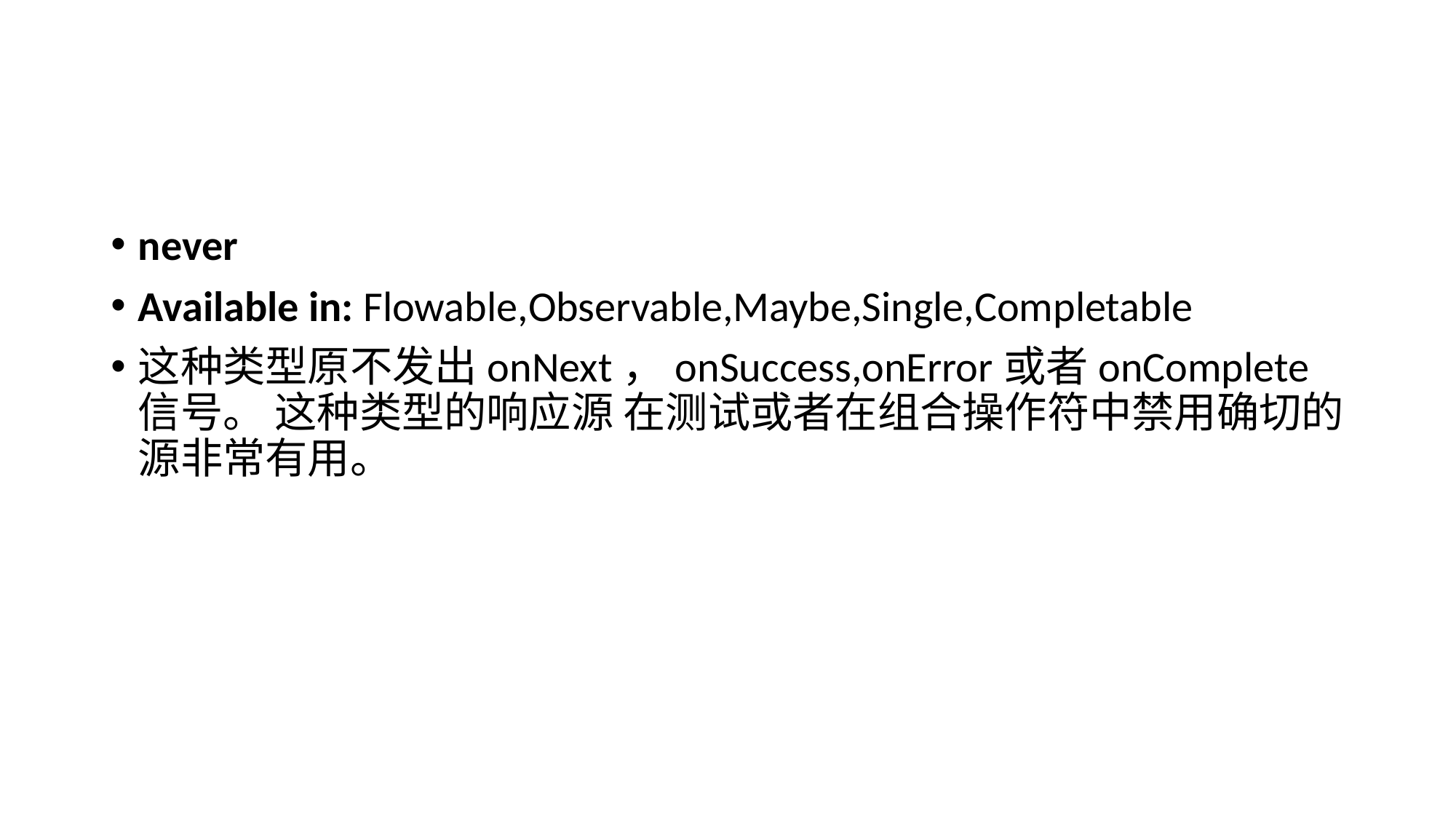

#
never
Available in: Flowable,Observable,Maybe,Single,Completable
这种类型原不发出onNext，onSuccess,onError或者onComplete信号。 这种类型的响应源 在测试或者在组合操作符中禁用确切的源非常有用。